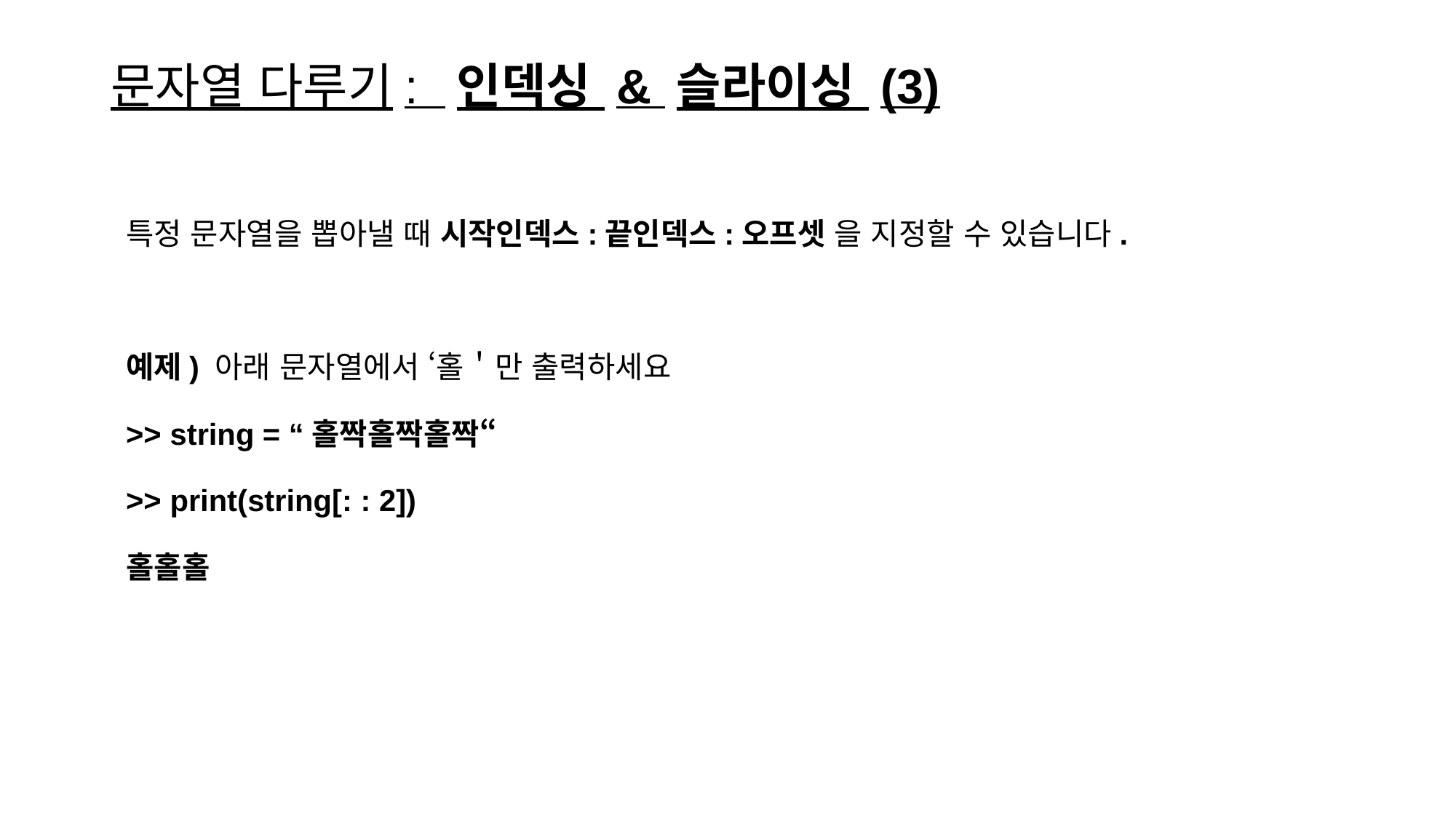

# 문자열 다루기:  인덱싱 & 슬라이싱 (3)

특정 문자열을 뽑아낼 때 시작인덱스:끝인덱스:오프셋 을 지정할 수 있습니다.

예제) 아래 문자열에서 ‘홀＇만 출력하세요
>> string = “홀짝홀짝홀짝“
>> print(string[: : 2])
홀홀홀